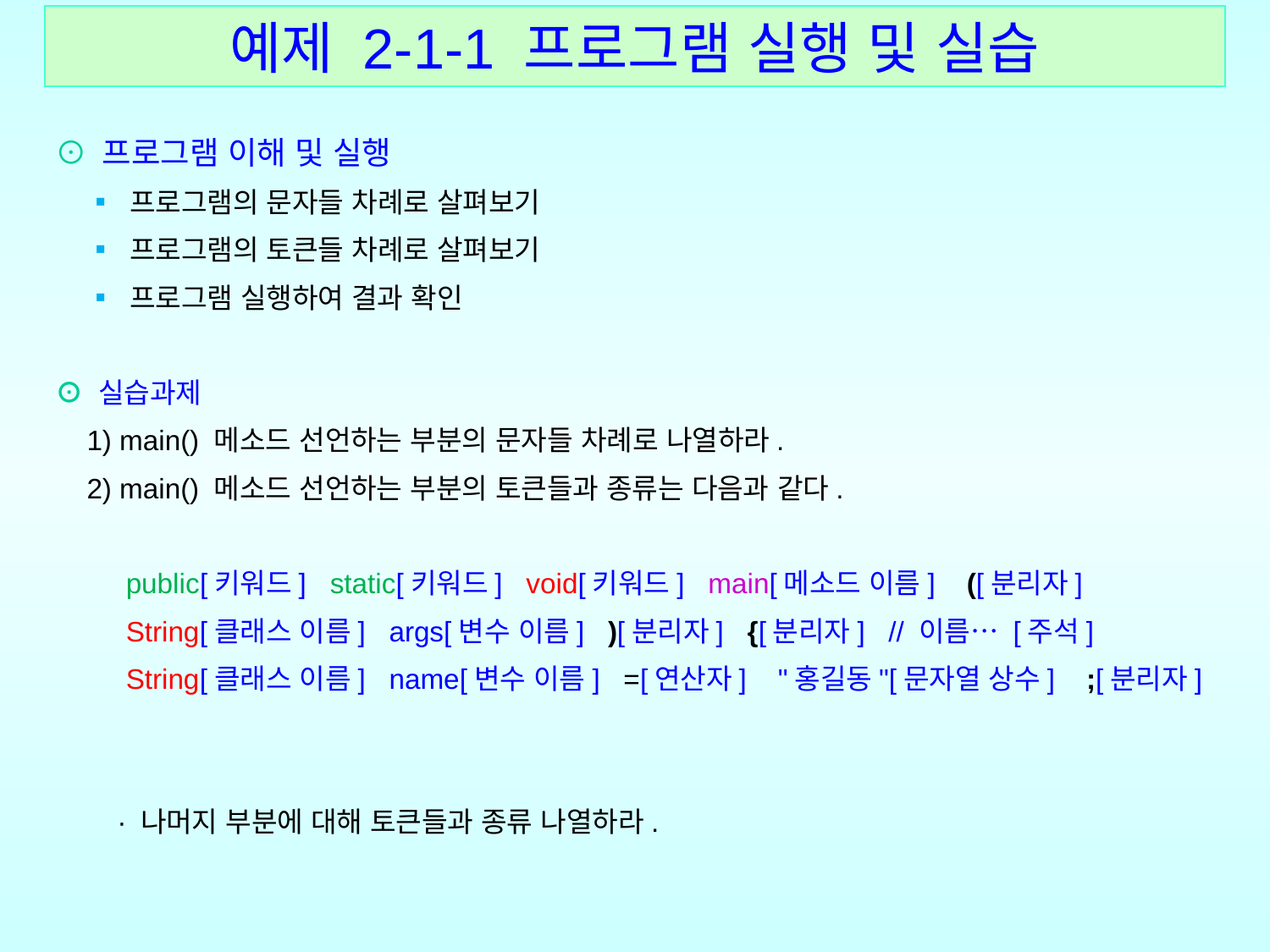

예제 2-1-1 프로그램 실행 및 실습
⊙ 프로그램 이해 및 실행
    ▪ 프로그램의 문자들 차례로 살펴보기
    ▪ 프로그램의 토큰들 차례로 살펴보기
    ▪ 프로그램 실행하여 결과 확인

⊙ 실습과제
    1) main() 메소드 선언하는 부분의 문자들 차례로 나열하라.
    2) main() 메소드 선언하는 부분의 토큰들과 종류는 다음과 같다.

         public[키워드]   static[키워드]   void[키워드]   main[메소드 이름]    ([분리자]
         String[클래스 이름]   args[변수 이름]   )[분리자]   {[분리자]   // 이름… [주석]
         String[클래스 이름]   name[변수 이름]   =[연산자]    "홍길동"[문자열 상수]    ;[분리자]

        ∙ 나머지 부분에 대해 토큰들과 종류 나열하라.